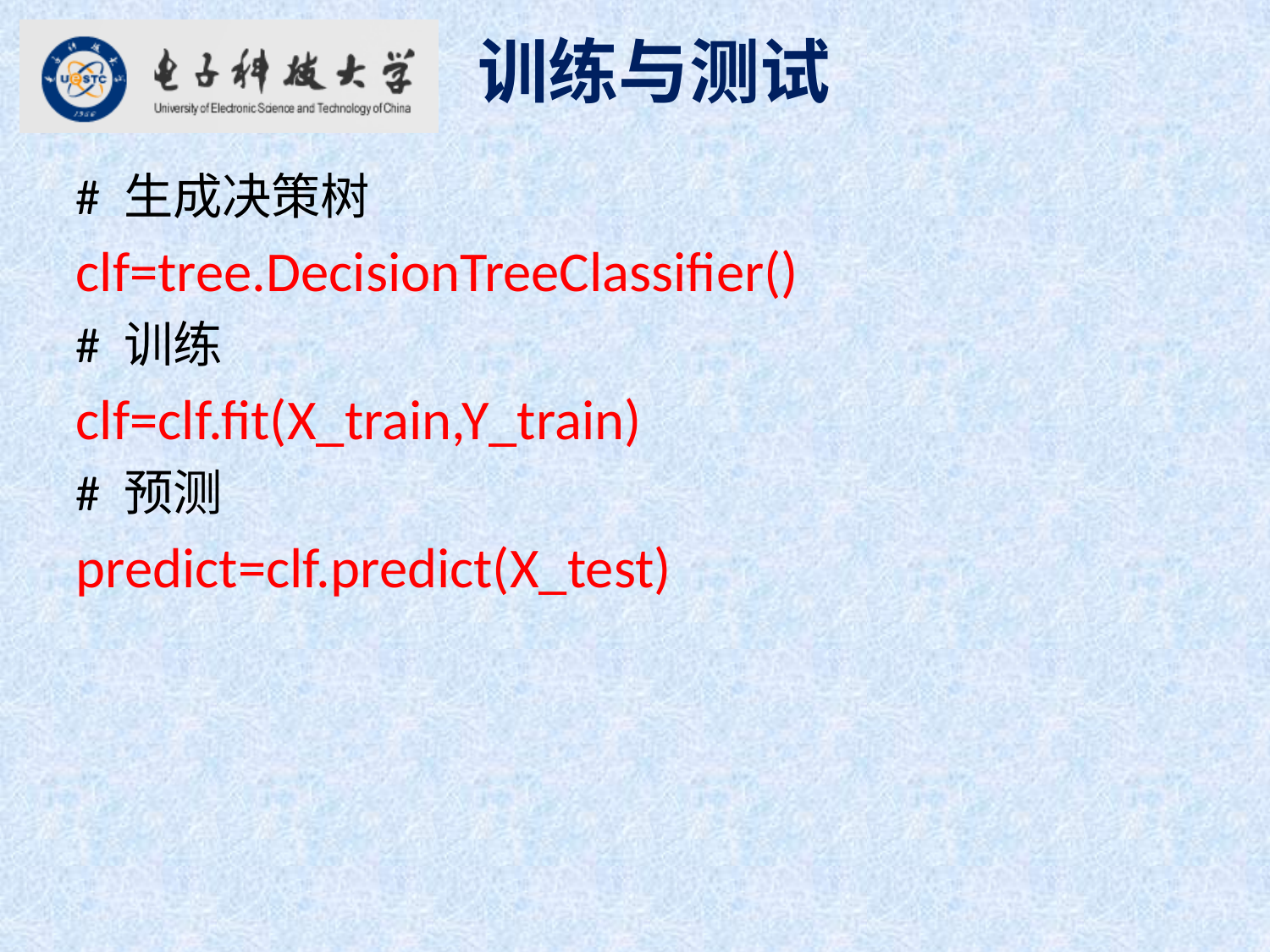

训练与测试
# 生成决策树
clf=tree.DecisionTreeClassifier()
# 训练
clf=clf.fit(X_train,Y_train)
# 预测
predict=clf.predict(X_test)